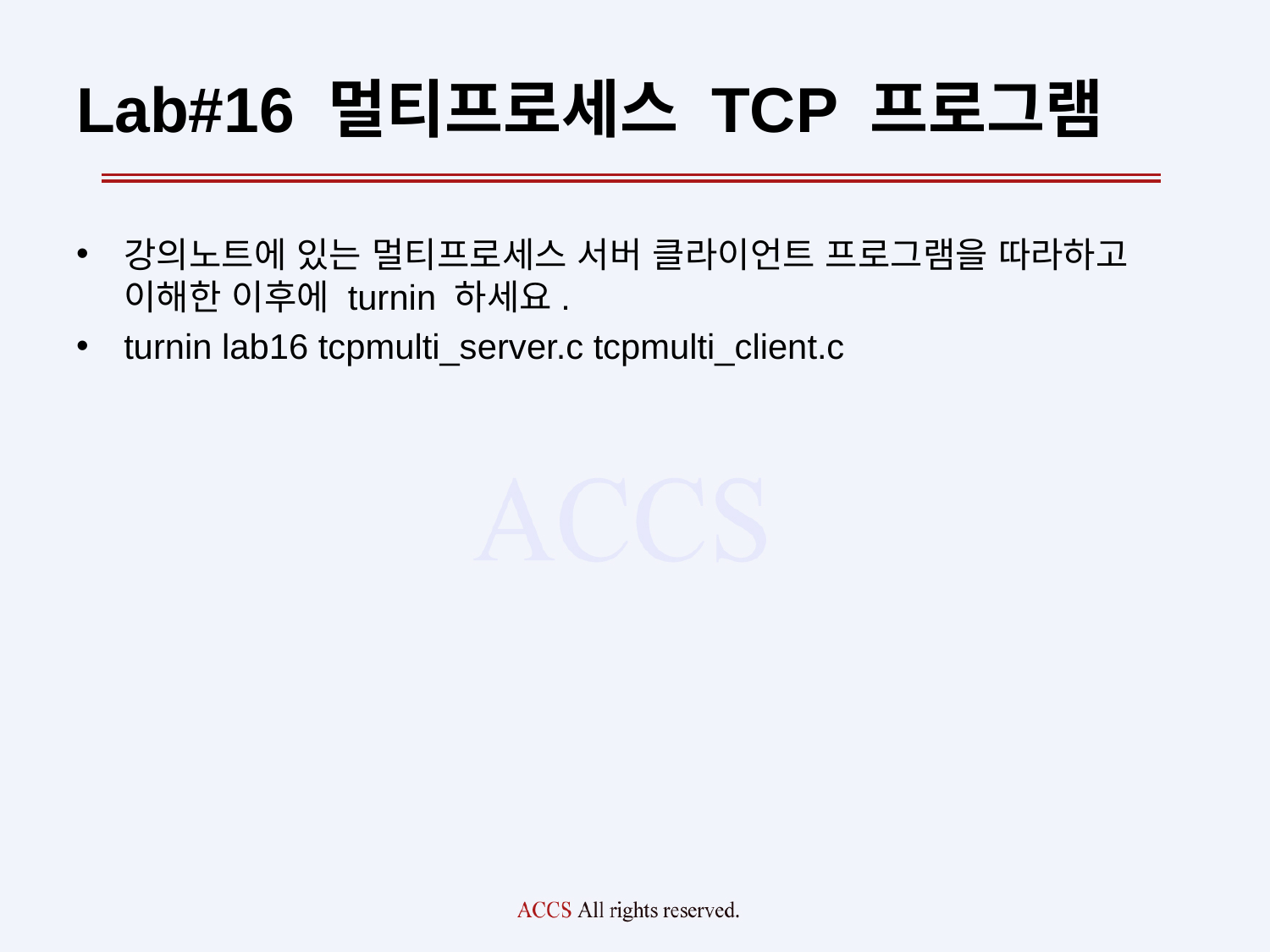

# Lab#16 멀티프로세스 TCP 프로그램
강의노트에 있는 멀티프로세스 서버 클라이언트 프로그램을 따라하고 이해한 이후에 turnin 하세요.
turnin lab16 tcpmulti_server.c tcpmulti_client.c